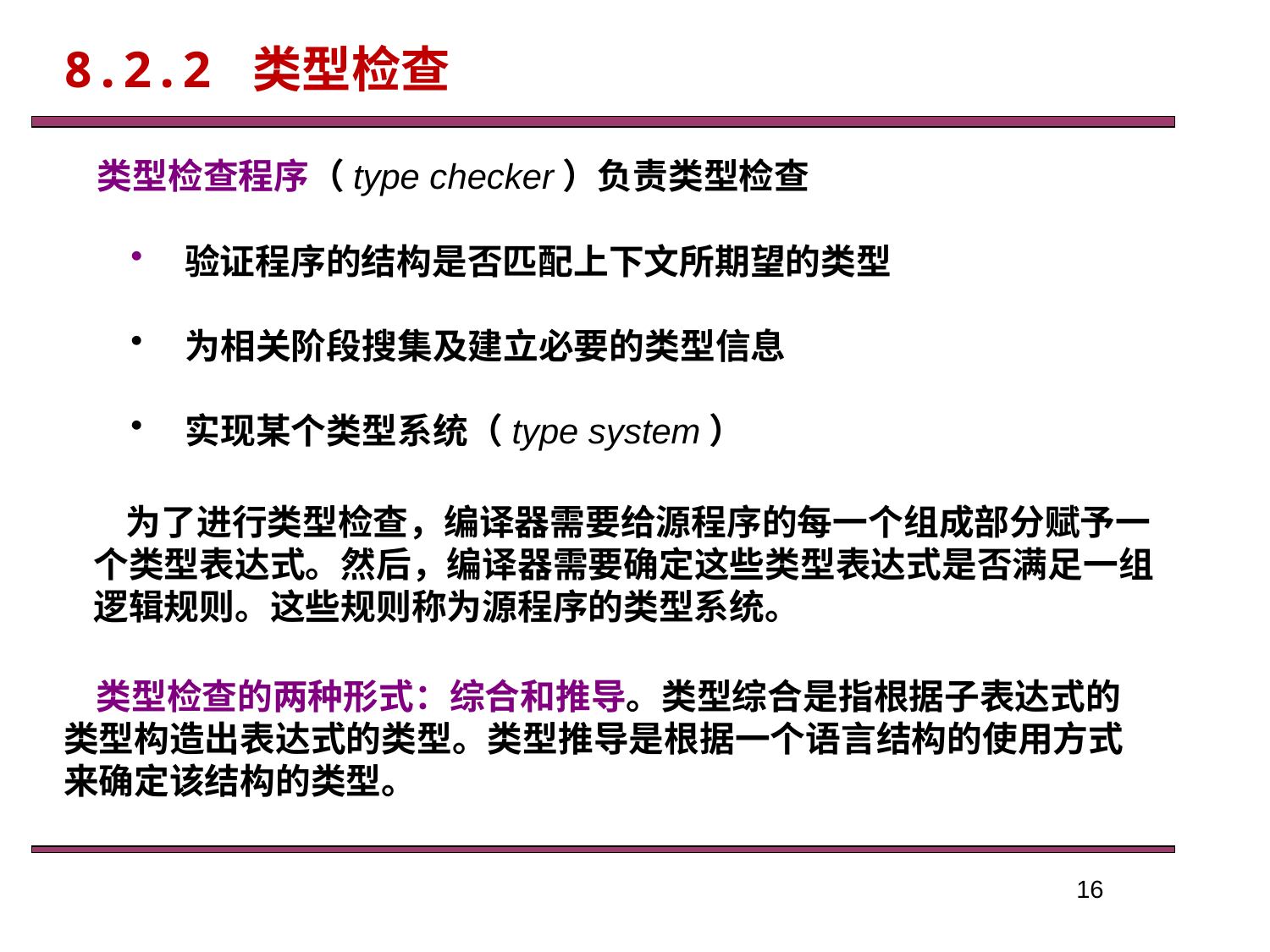

8.2.2 类型检查
类型检查程序（type checker）负责类型检查

  验证程序的结构是否匹配上下文所期望的类型

  为相关阶段搜集及建立必要的类型信息

  实现某个类型系统（type system）
   为了进行类型检查，编译器需要给源程序的每一个组成部分赋予一个类型表达式。然后，编译器需要确定这些类型表达式是否满足一组逻辑规则。这些规则称为源程序的类型系统。
   类型检查的两种形式：综合和推导。类型综合是指根据子表达式的类型构造出表达式的类型。类型推导是根据一个语言结构的使用方式来确定该结构的类型。
16